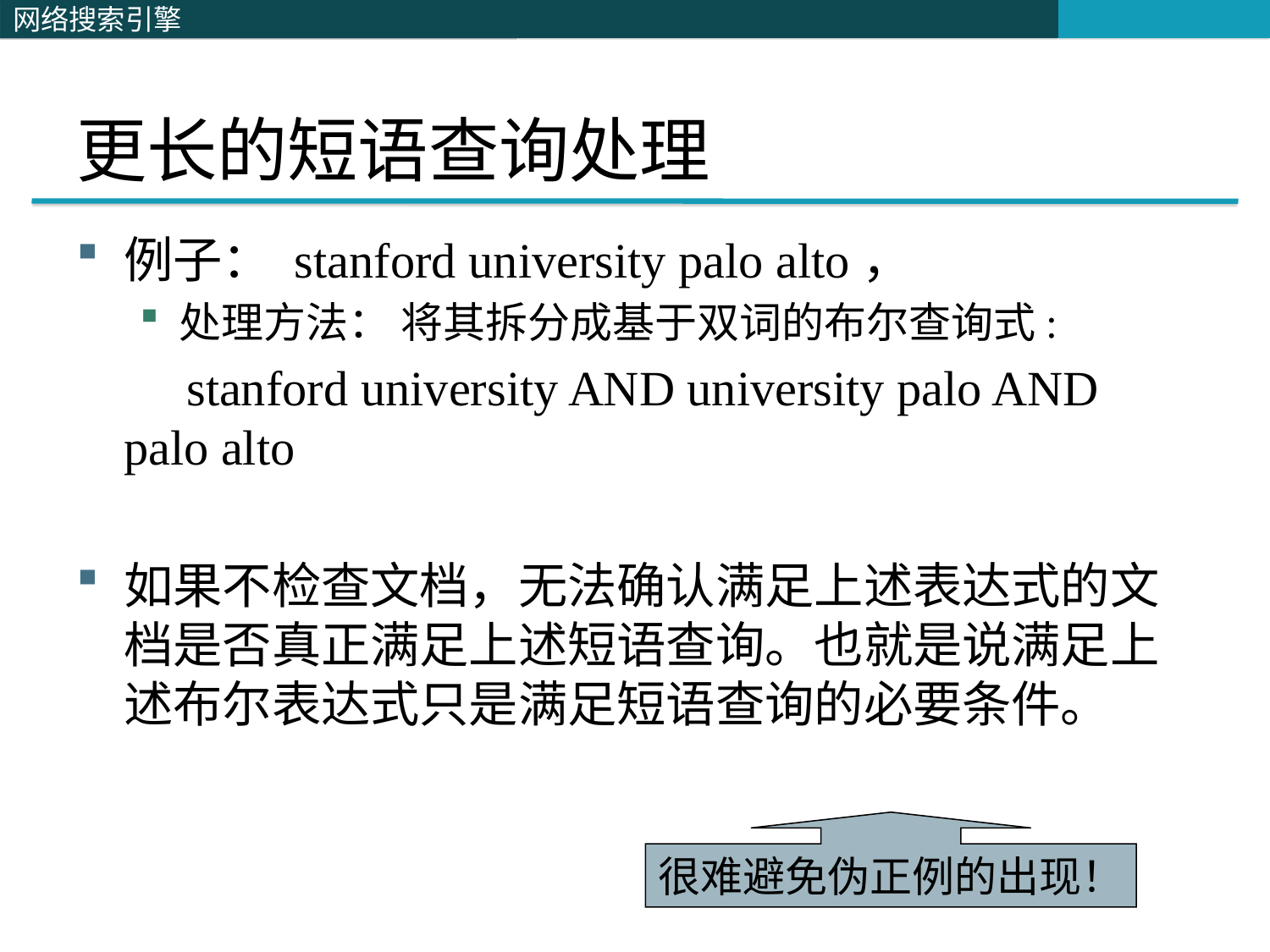

# 更长的短语查询处理
例子： stanford university palo alto，
处理方法： 将其拆分成基于双词的布尔查询式:
         stanford university AND university palo AND palo alto

如果不检查文档，无法确认满足上述表达式的文档是否真正满足上述短语查询。也就是说满足上述布尔表达式只是满足短语查询的必要条件。
很难避免伪正例的出现！